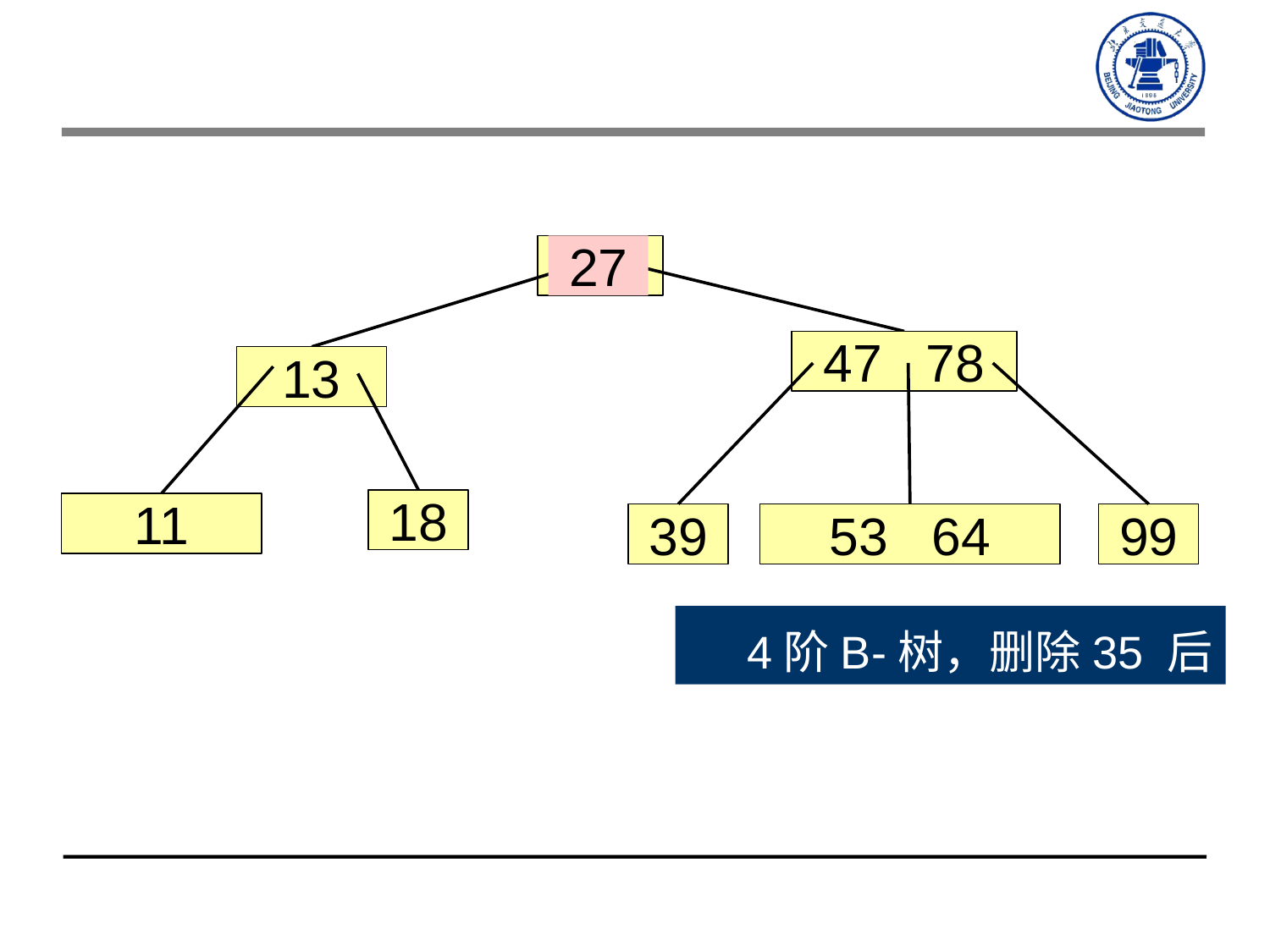

35
27
47   78
13
18
11
39
53   64
99
 4阶B-树，删除35 后